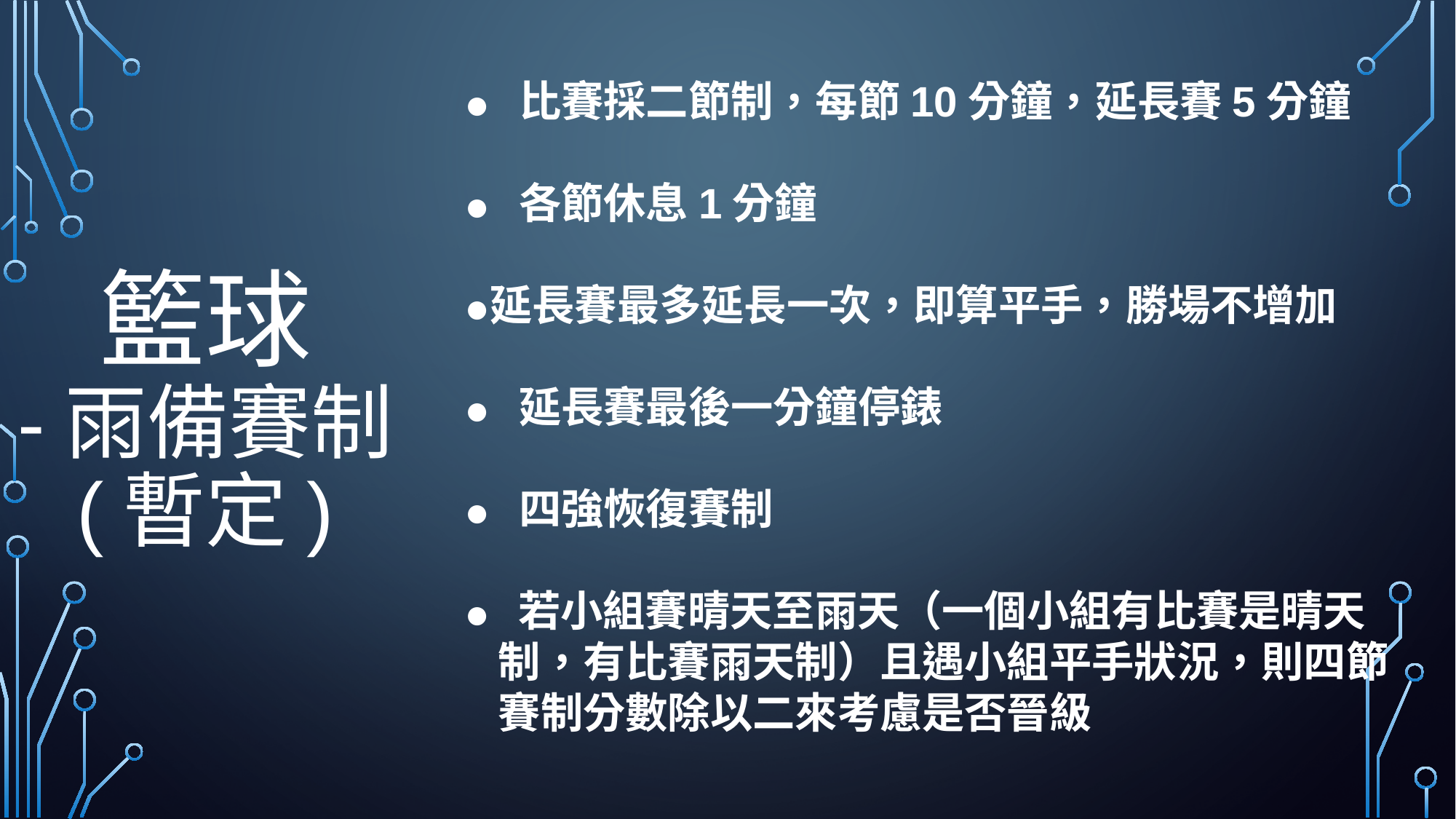

比賽採二節制，每節10分鐘，延長賽5分鐘

各節休息1分鐘

延長賽最多延長一次，即算平手，勝場不增加

延長賽最後一分鐘停錶

四強恢復賽制

 若小組賽晴天至雨天（一個小組有比賽是晴天制，有比賽雨天制）且遇小組平手狀況，則四節賽制分數除以二來考慮是否晉級
籃球
-雨備賽制
(暫定)